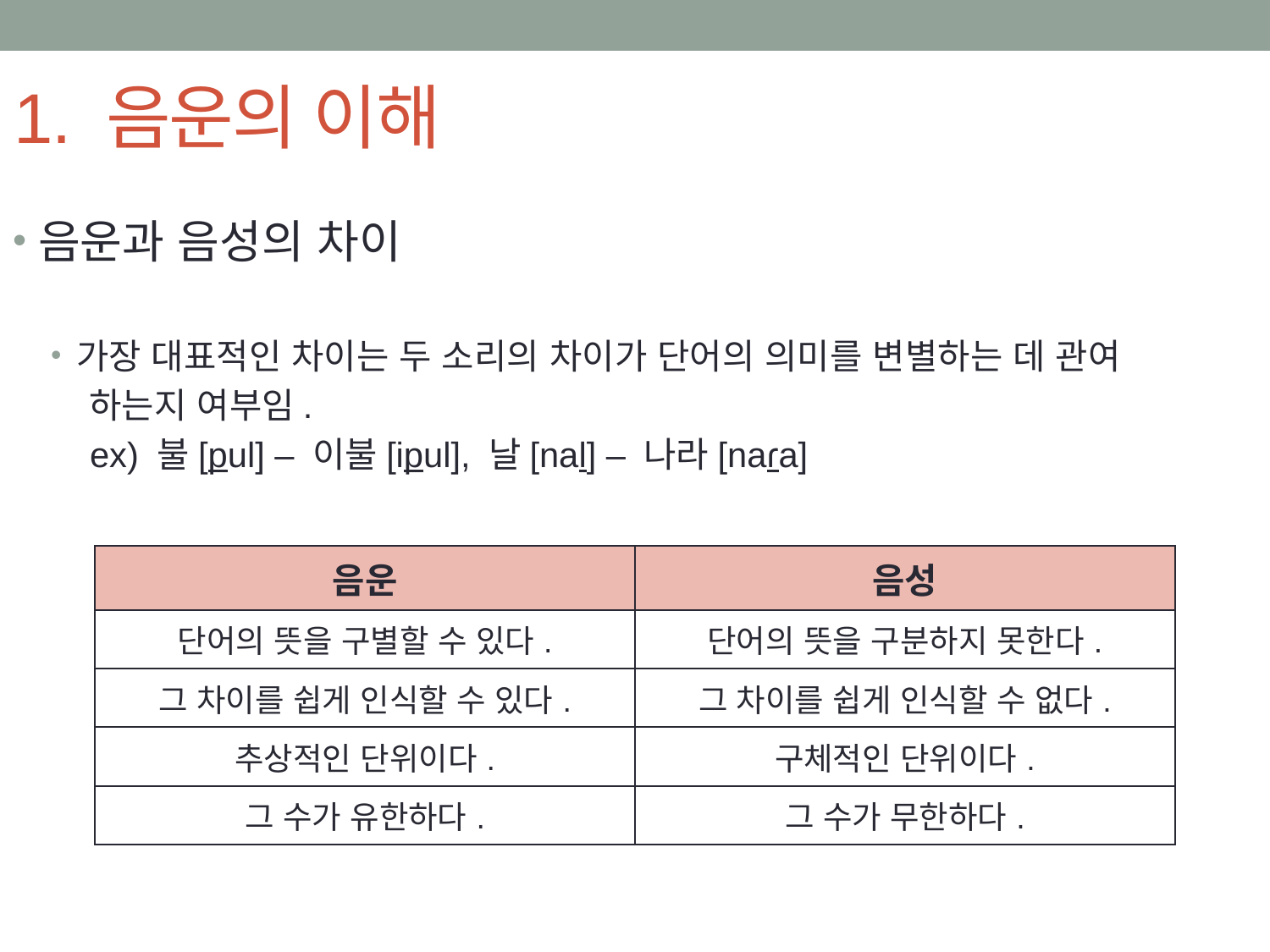

# 1. 음운의 이해
음운과 음성의 차이

가장 대표적인 차이는 두 소리의 차이가 단어의 의미를 변별하는 데 관여
   하는지 여부임.
    ex) 불[pul] – 이불[ipul], 날[nal] – 나라[naɾa]

| 음운 | 음성 |
| --- | --- |
| 단어의 뜻을 구별할 수 있다. | 단어의 뜻을 구분하지 못한다. |
| 그 차이를 쉽게 인식할 수 있다. | 그 차이를 쉽게 인식할 수 없다. |
| 추상적인 단위이다. | 구체적인 단위이다. |
| 그 수가 유한하다. | 그 수가 무한하다. |